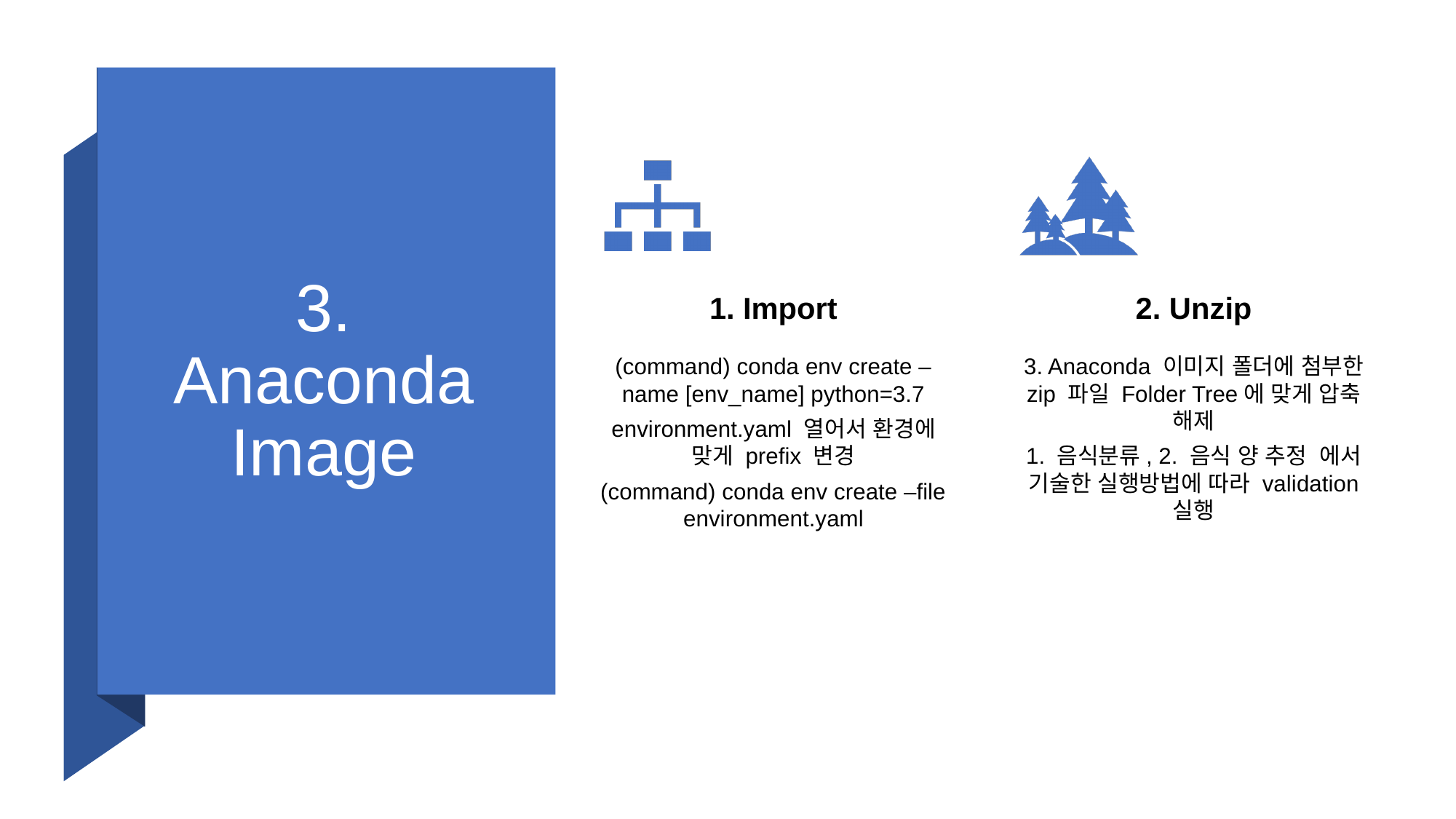

# 3. Anaconda Image
1. Import
(command) conda env create –name [env_name] python=3.7
environment.yaml 열어서 환경에 맞게 prefix 변경
(command) conda env create –file environment.yaml
2. Unzip
3. Anaconda 이미지 폴더에 첨부한 zip 파일 Folder Tree에 맞게 압축 해제
1. 음식분류, 2. 음식 양 추정  에서 기술한 실행방법에 따라 validation 실행